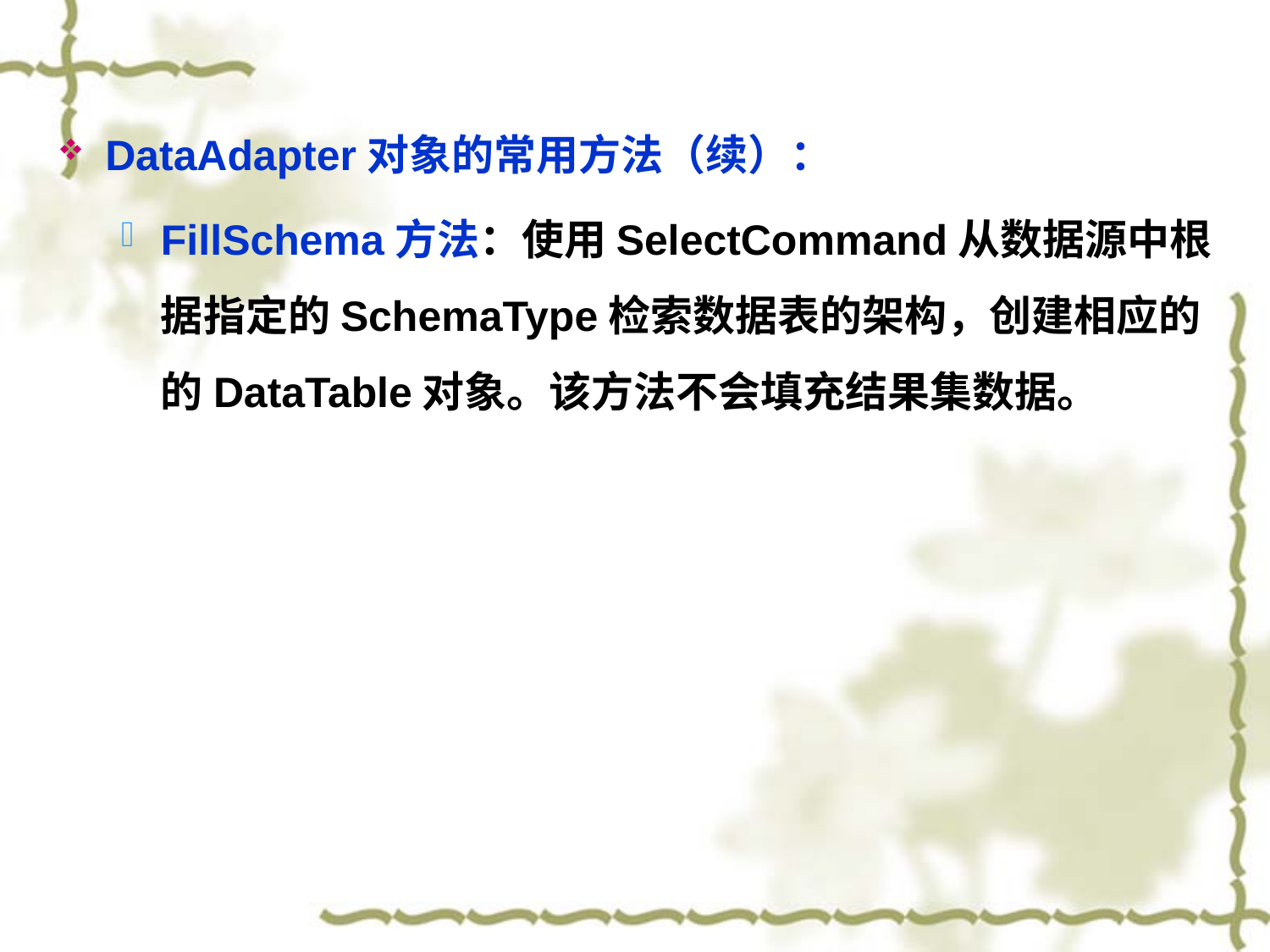

DataAdapter对象的常用方法（续）：
FillSchema方法：使用SelectCommand从数据源中根据指定的SchemaType检索数据表的架构，创建相应的的DataTable对象。该方法不会填充结果集数据。